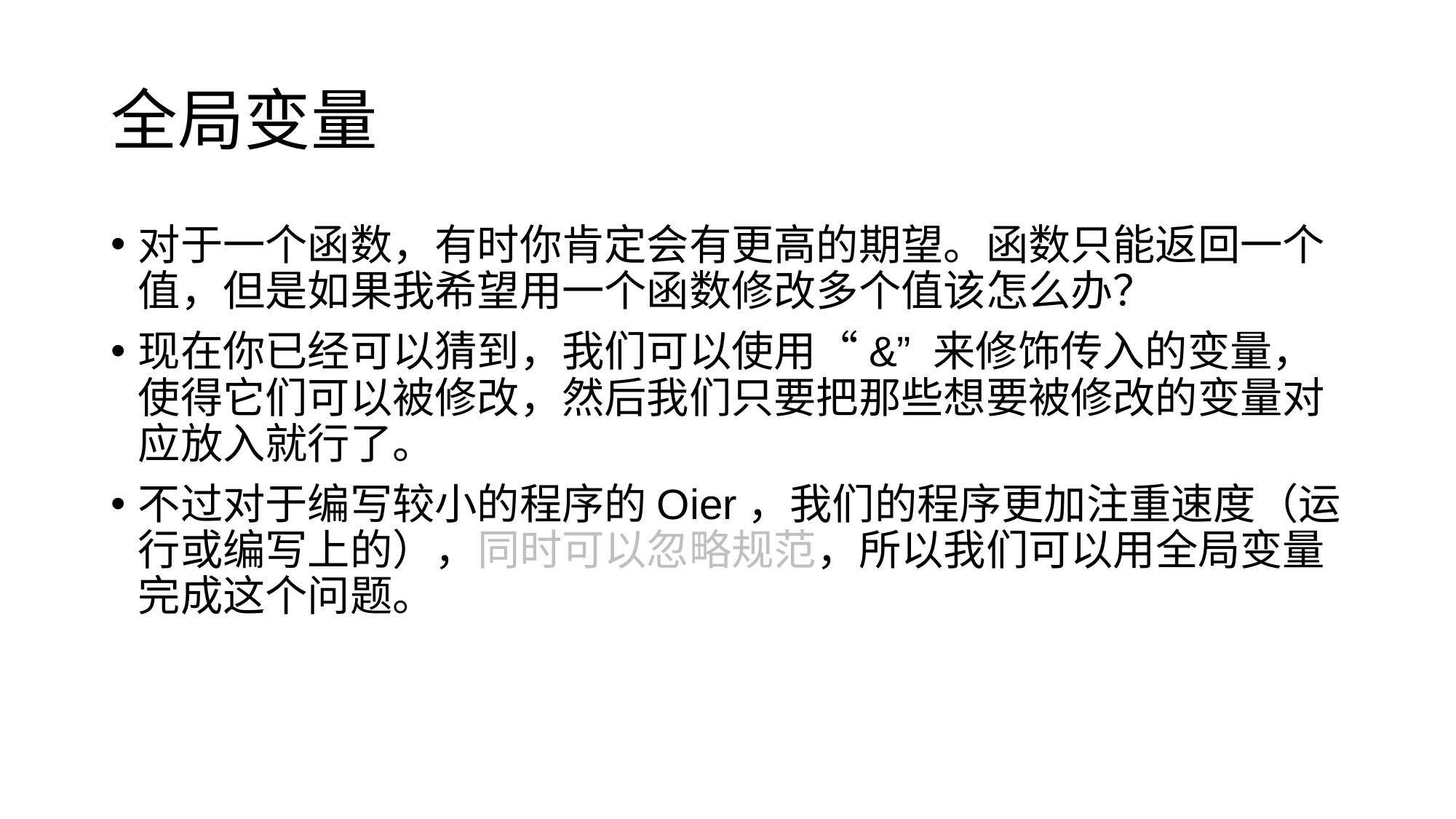

# 全局变量
对于一个函数，有时你肯定会有更高的期望。函数只能返回一个值，但是如果我希望用一个函数修改多个值该怎么办？
现在你已经可以猜到，我们可以使用“&” 来修饰传入的变量，使得它们可以被修改，然后我们只要把那些想要被修改的变量对应放入就行了。
不过对于编写较小的程序的Oier，我们的程序更加注重速度（运行或编写上的），同时可以忽略规范，所以我们可以用全局变量完成这个问题。